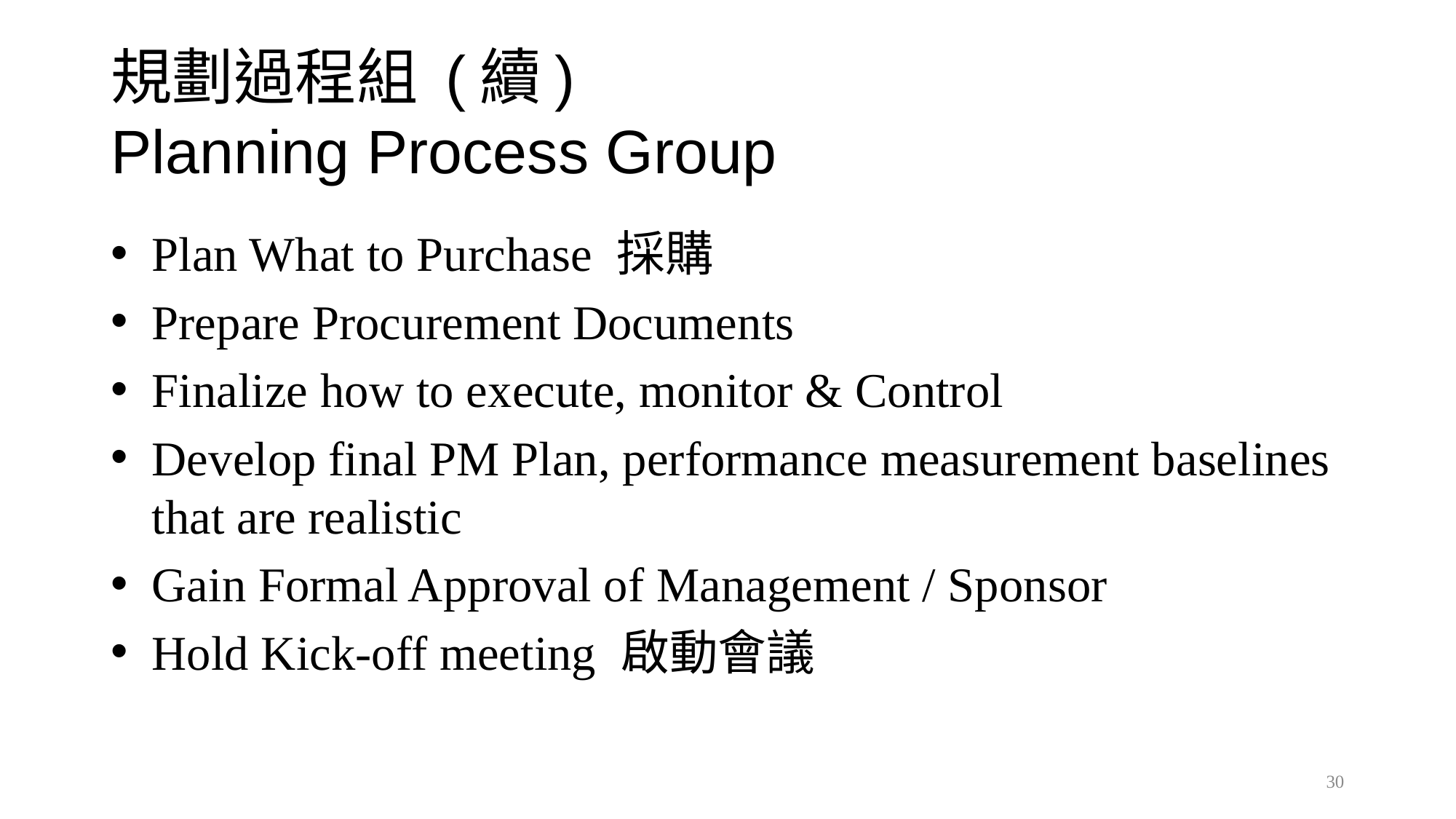

# 規劃過程組 (續) Planning Process Group
Plan What to Purchase 採購
Prepare Procurement Documents
Finalize how to execute, monitor & Control
Develop final PM Plan, performance measurement baselines that are realistic
Gain Formal Approval of Management / Sponsor
Hold Kick-off meeting 啟動會議

30